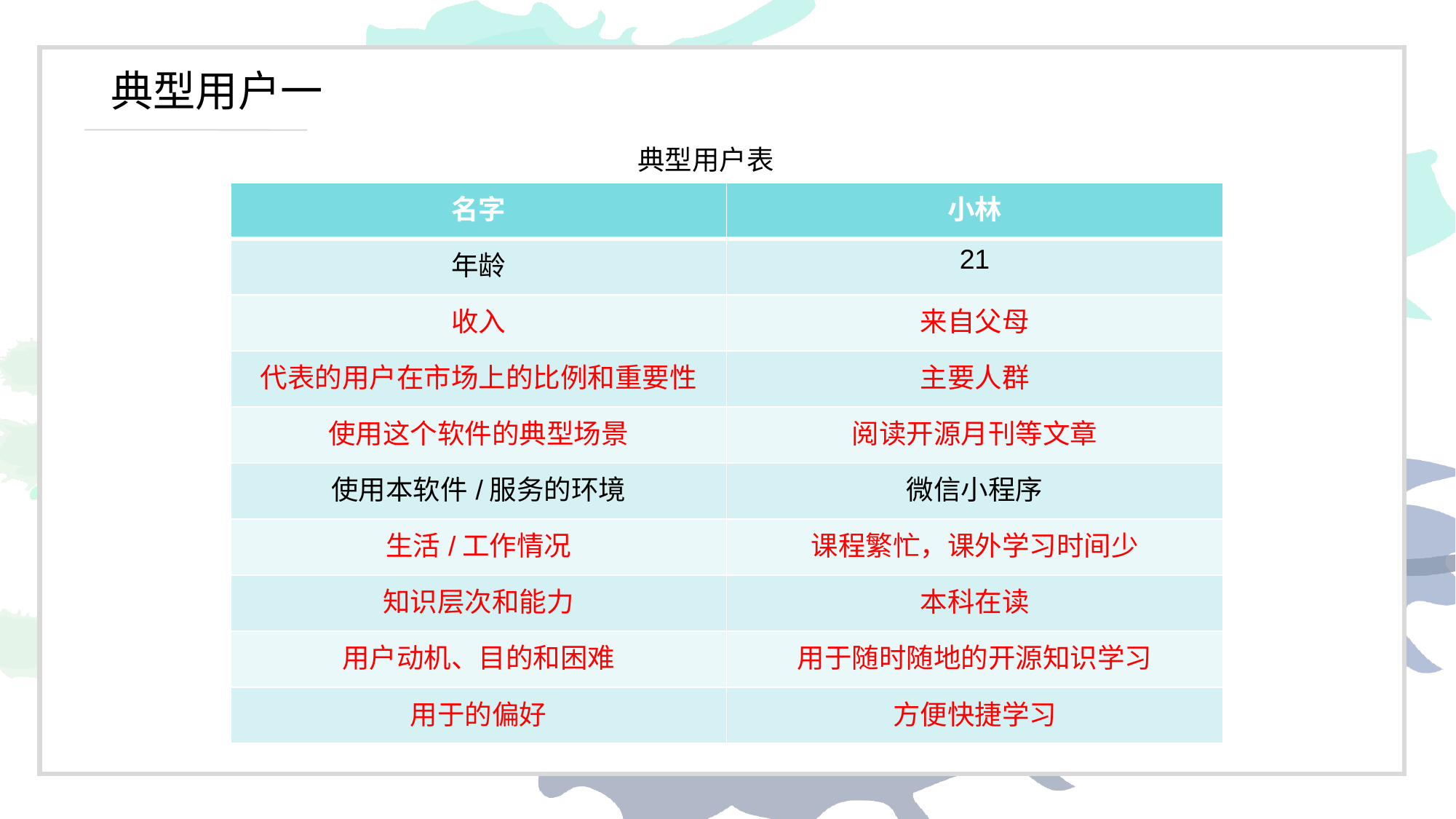

# 典型用户一

典型用户表
| 名字 | 小林 |
| --- | --- |
| 年龄 | 21 |
| 收入 | 来自父母 |
| 代表的用户在市场上的比例和重要性 | 主要人群 |
| 使用这个软件的典型场景 | 阅读开源月刊等文章 |
| 使用本软件/服务的环境 | 微信小程序 |
| 生活/工作情况 | 课程繁忙，课外学习时间少 |
| 知识层次和能力 | 本科在读 |
| 用户动机、目的和困难 | 用于随时随地的开源知识学习 |
| 用于的偏好 | 方便快捷学习 |
  TEXT   HERE

  TEXT   HERE

  TEXT   HERE